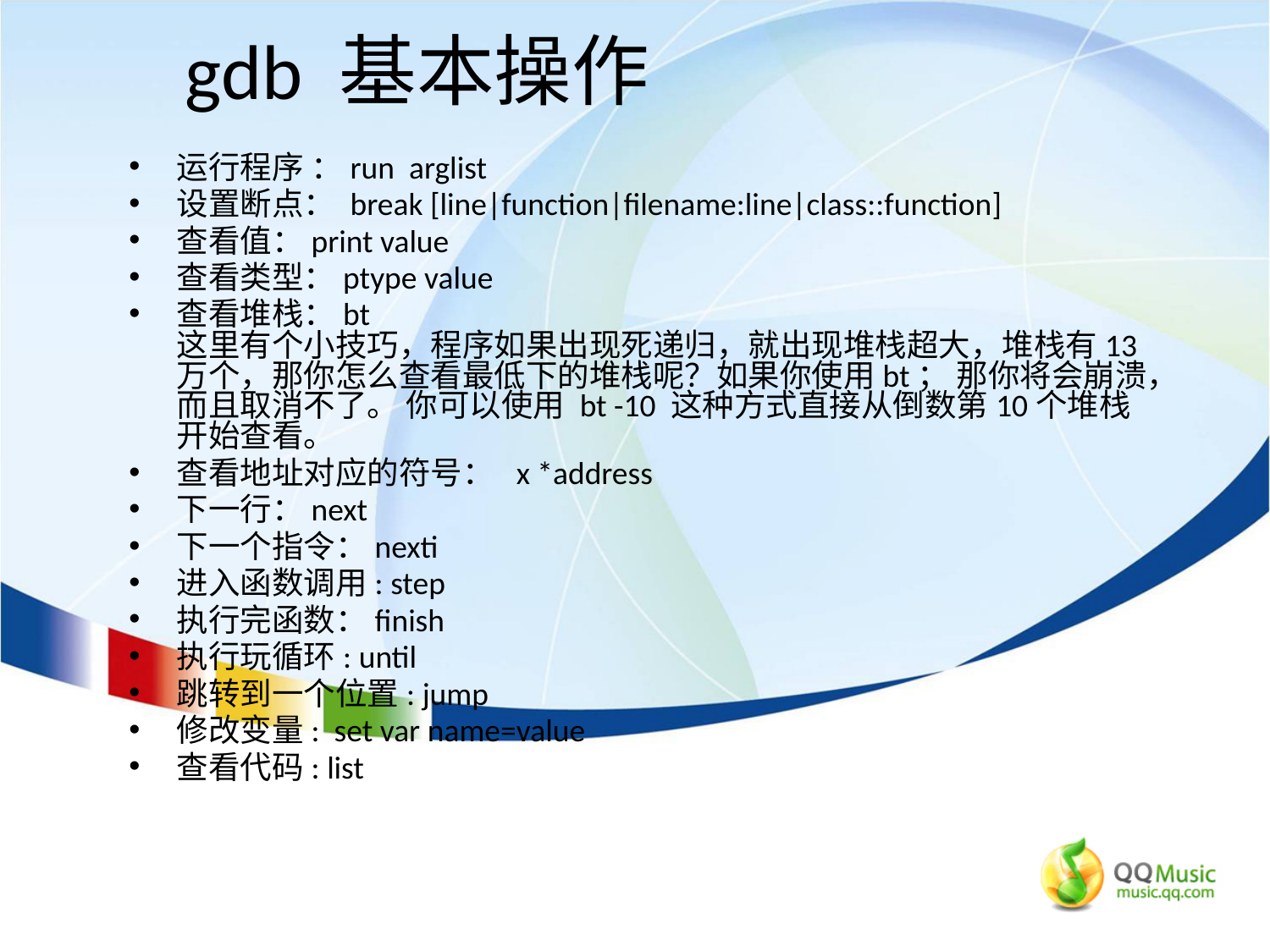

gdb 基本操作
运行程序 ：run  arglist
设置断点： break [line|function|filename:line|class::function]
查看值：print value
查看类型：ptype value
查看堆栈：bt
这里有个小技巧，程序如果出现死递归，就出现堆栈超大，堆栈有13万个，那你怎么查看最低下的堆栈呢？如果你使用bt； 那你将会崩溃，而且取消不了。 你可以使用 bt -10 这种方式直接从倒数第10个堆栈开始查看。
查看地址对应的符号：  x *address
下一行：next
下一个指令：nexti
进入函数调用: step
执行完函数：finish
执行玩循环: until
跳转到一个位置: jump
修改变量:  set var name=value
查看代码: list